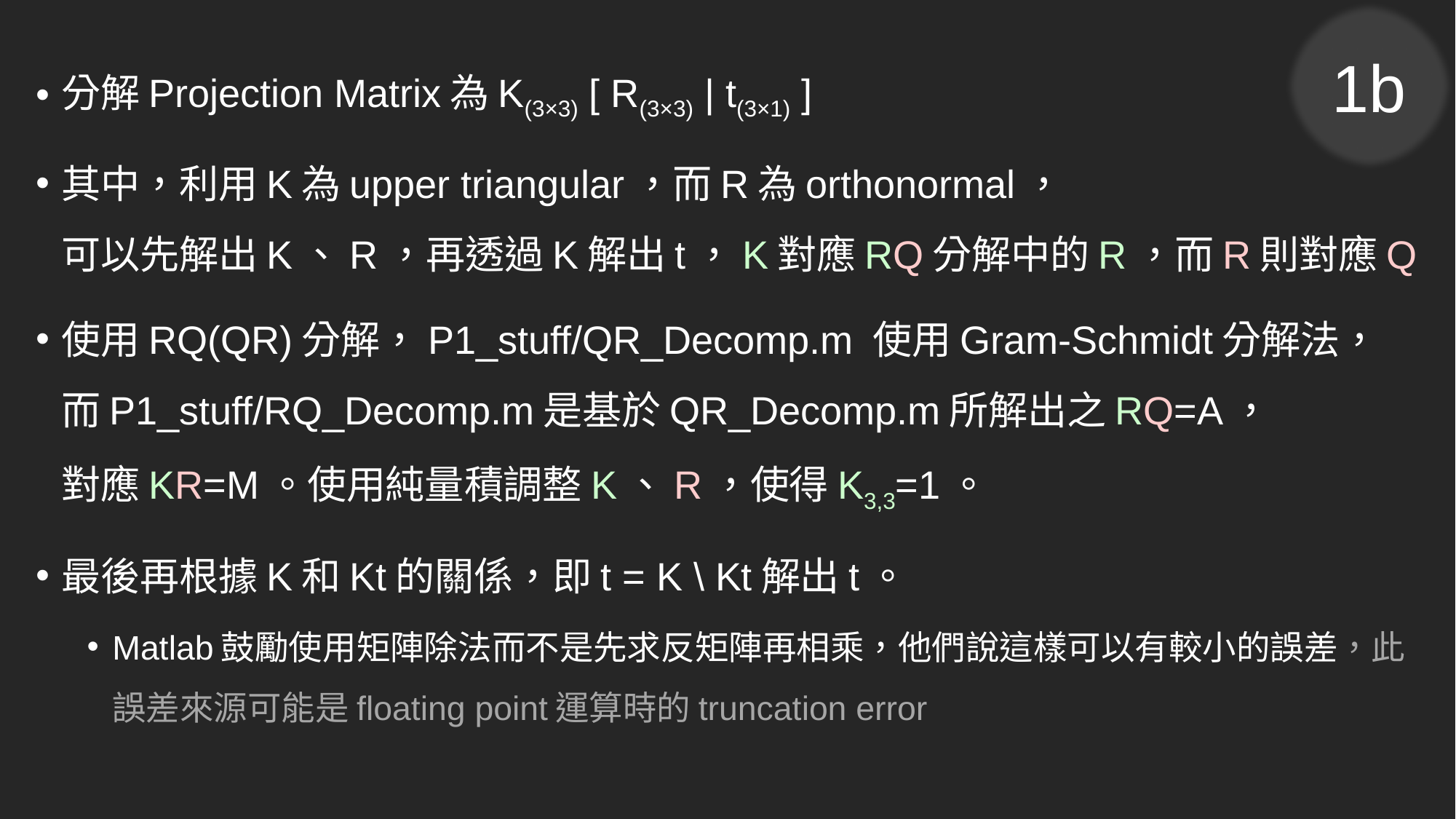

1b
分解Projection Matrix為K(3×3) [ R(3×3) | t(3×1) ]
其中，利用K為upper triangular，而R為orthonormal，
可以先解出K、R，再透過K解出t，K對應RQ分解中的R，而R則對應Q
使用RQ(QR)分解，P1_stuff/QR_Decomp.m 使用Gram-Schmidt分解法，
而P1_stuff/RQ_Decomp.m是基於QR_Decomp.m所解出之RQ=A，
對應KR=M。使用純量積調整K、R，使得K3,3=1。
最後再根據K和Kt的關係，即t = K \ Kt解出t。
Matlab鼓勵使用矩陣除法而不是先求反矩陣再相乘，他們說這樣可以有較小的誤差，此誤差來源可能是floating point運算時的truncation error